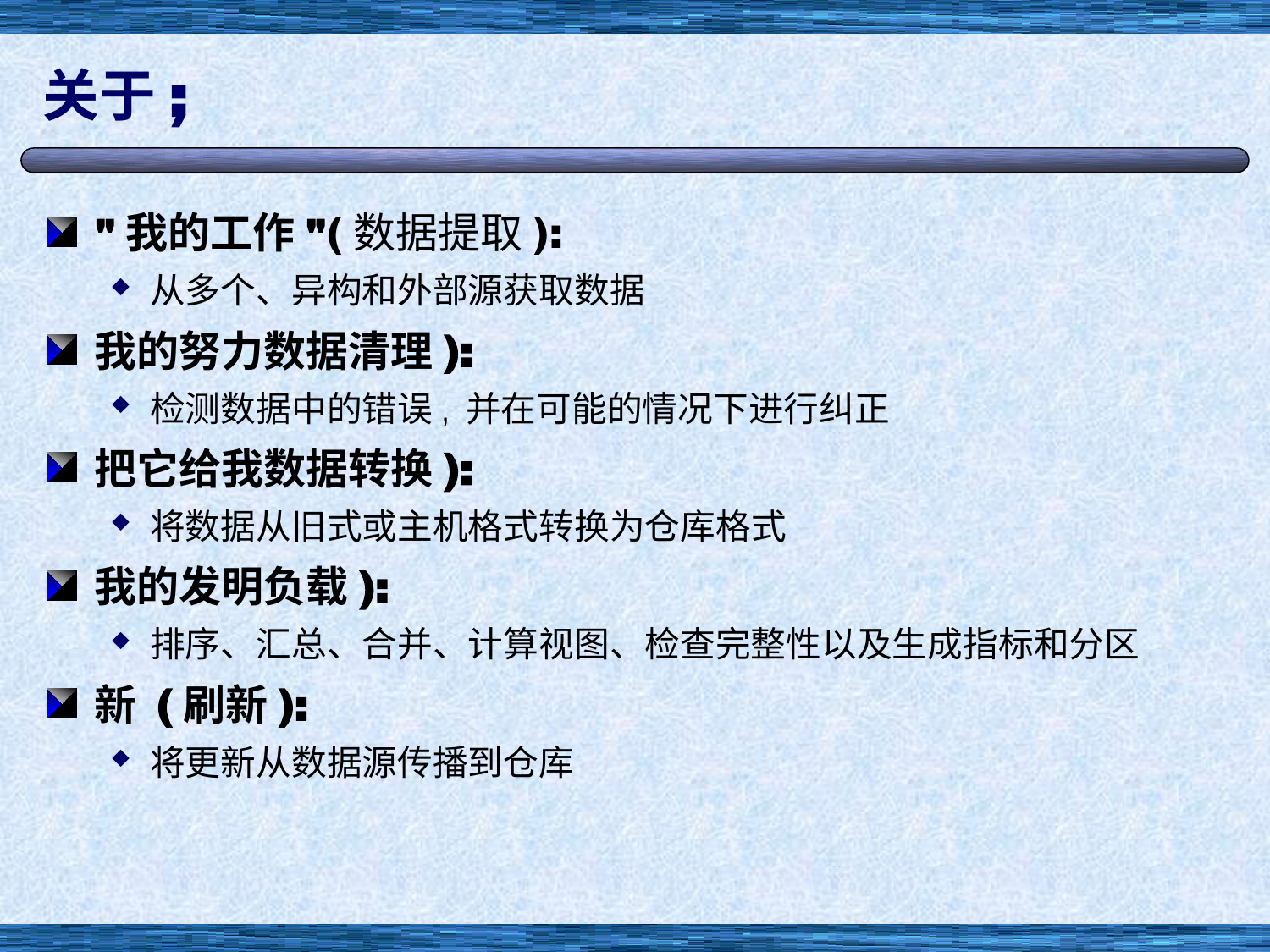

# 关于;
"我的工作"(数据提取):
从多个、异构和外部源获取数据
我的努力数据清理):
检测数据中的错误, 并在可能的情况下进行纠正
把它给我数据转换):
将数据从旧式或主机格式转换为仓库格式
我的发明负载):
排序、汇总、合并、计算视图、检查完整性以及生成指标和分区
新 (刷新):
将更新从数据源传播到仓库